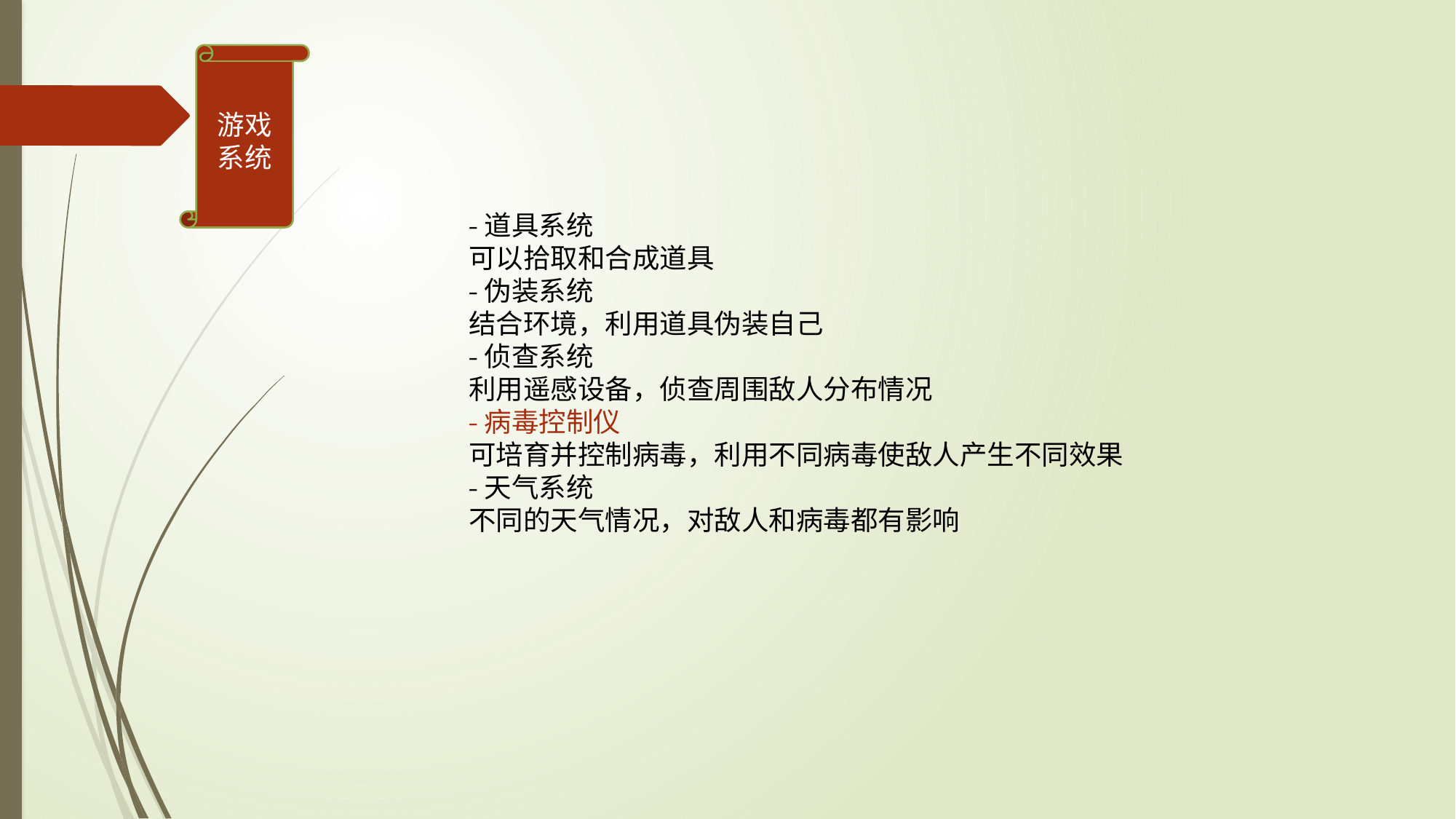

游戏系统
-道具系统
可以拾取和合成道具
-伪装系统
结合环境，利用道具伪装自己
-侦查系统
利用遥感设备，侦查周围敌人分布情况
-病毒控制仪
可培育并控制病毒，利用不同病毒使敌人产生不同效果
-天气系统
不同的天气情况，对敌人和病毒都有影响